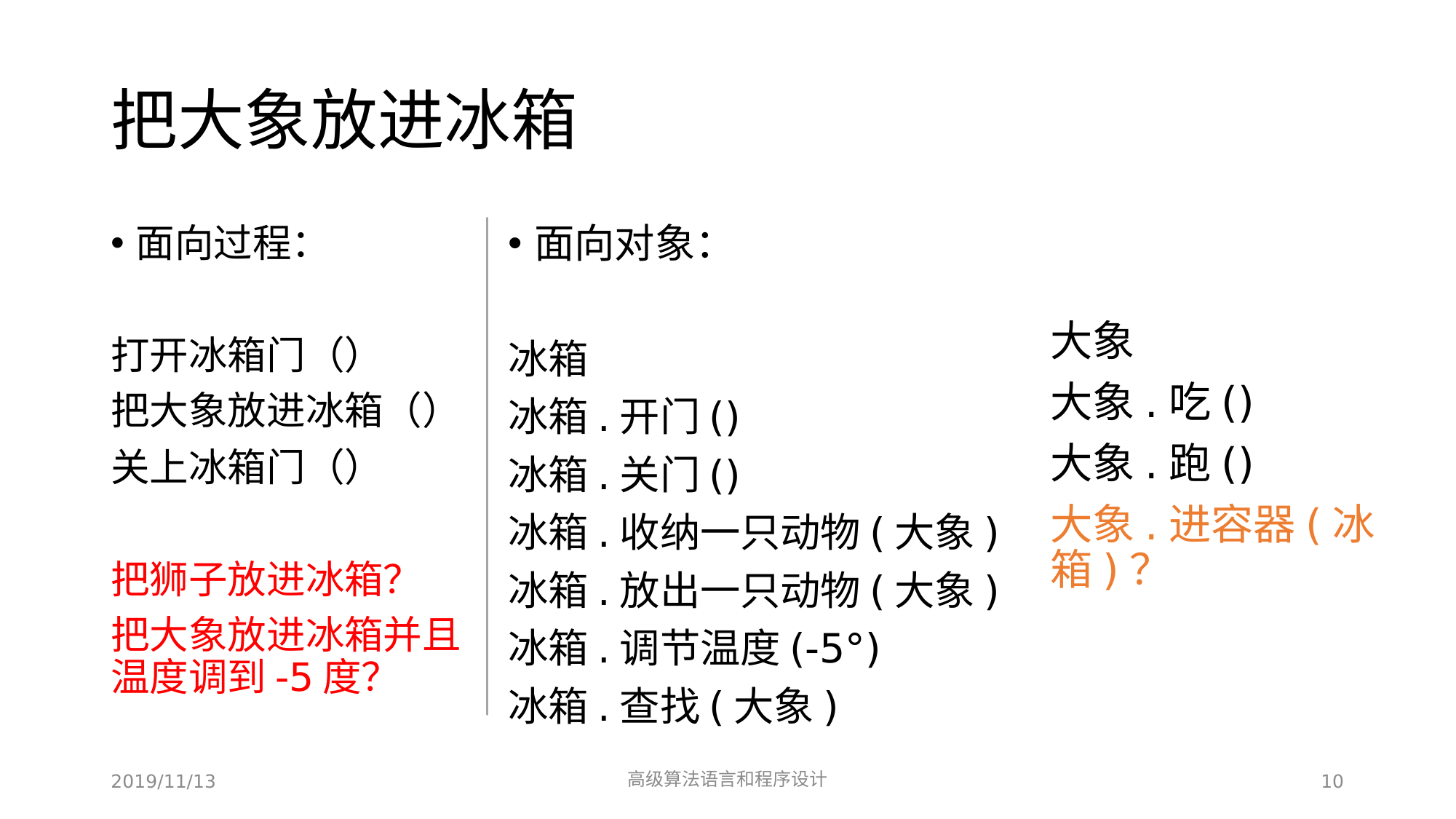

# 把大象放进冰箱
面向过程：

打开冰箱门（）
把大象放进冰箱（）
关上冰箱门（）

把狮子放进冰箱？
把大象放进冰箱并且温度调到-5度？
面向对象：

冰箱
冰箱.开门()
冰箱.关门()
冰箱.收纳一只动物(大象)
冰箱.放出一只动物(大象)
冰箱.调节温度(-5°)
冰箱.查找(大象)
大象
大象.吃()
大象.跑()
大象.进容器(冰箱)？
2019/11/13
高级算法语言和程序设计
10